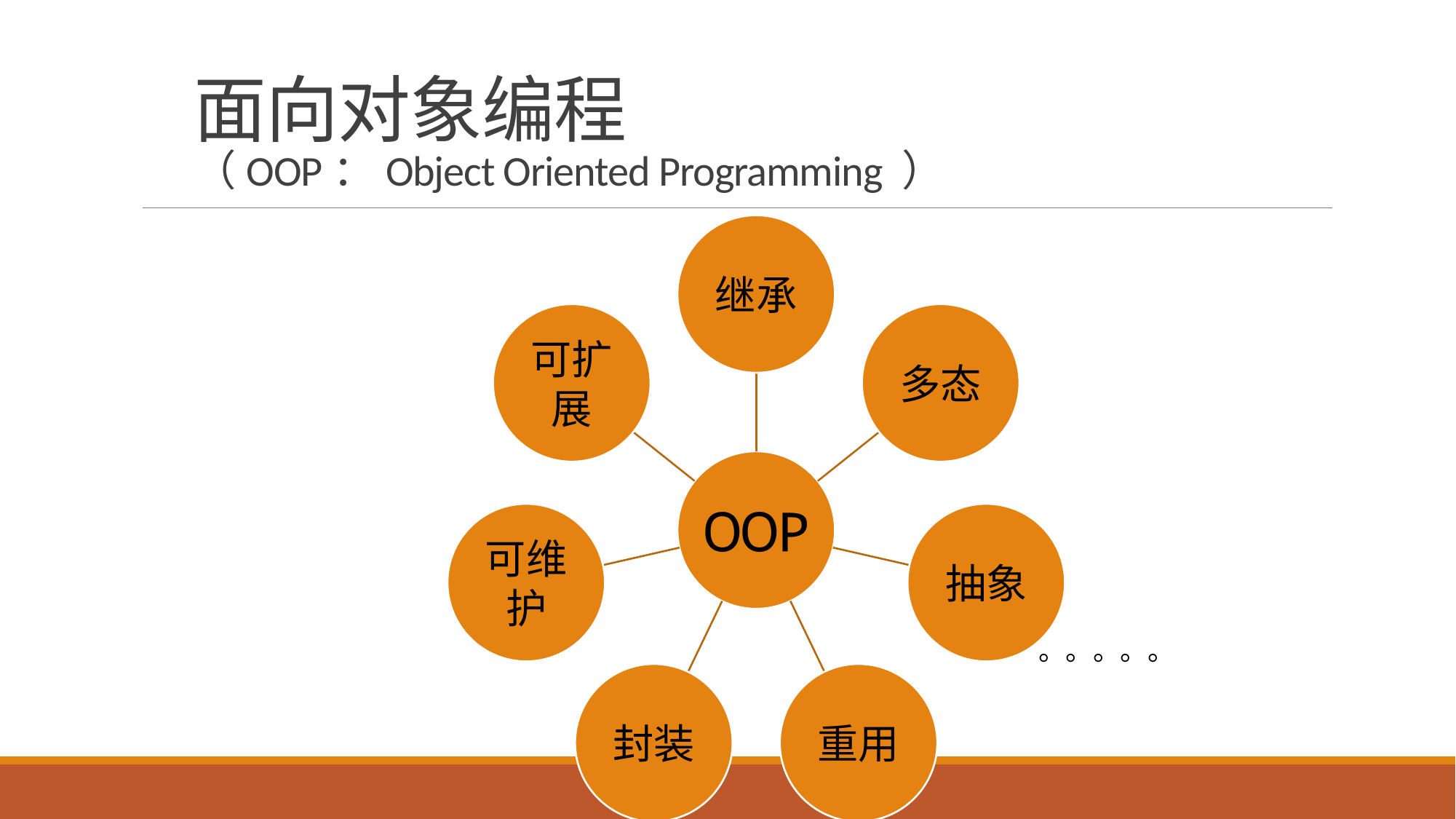

# 面向对象编程 （OOP：Object Oriented Programming ）
OOP

继承

多态

抽象

重用

封装

可维护

可扩展
。。。。。